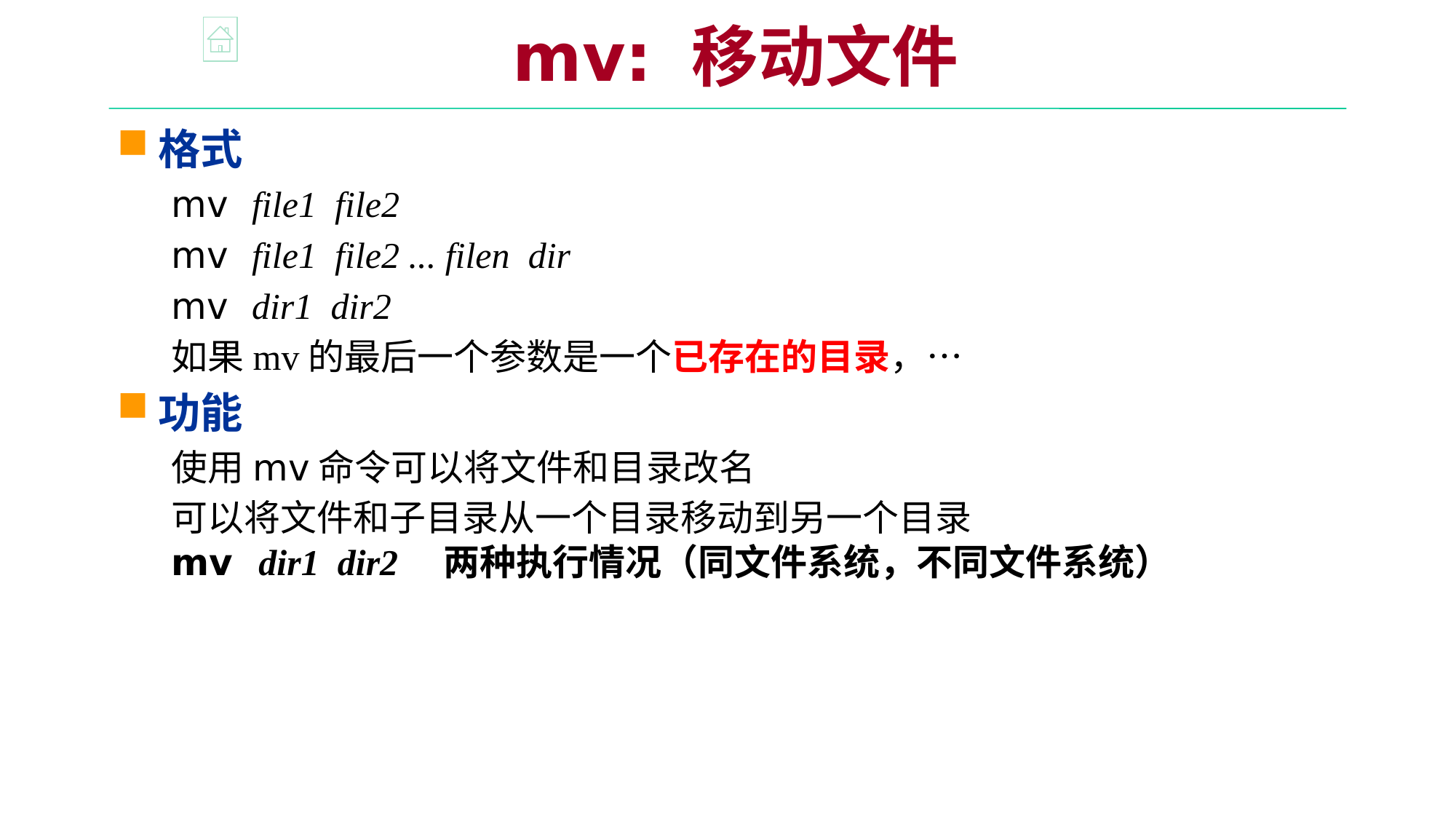

mv: 移动文件

格式
mv  file1  file2
mv  file1  file2 ... filen  dir
mv  dir1  dir2
如果mv的最后一个参数是一个已存在的目录，…
功能
使用mv命令可以将文件和目录改名
可以将文件和子目录从一个目录移动到另一个目录
mv  dir1  dir2    两种执行情况（同文件系统，不同文件系统）